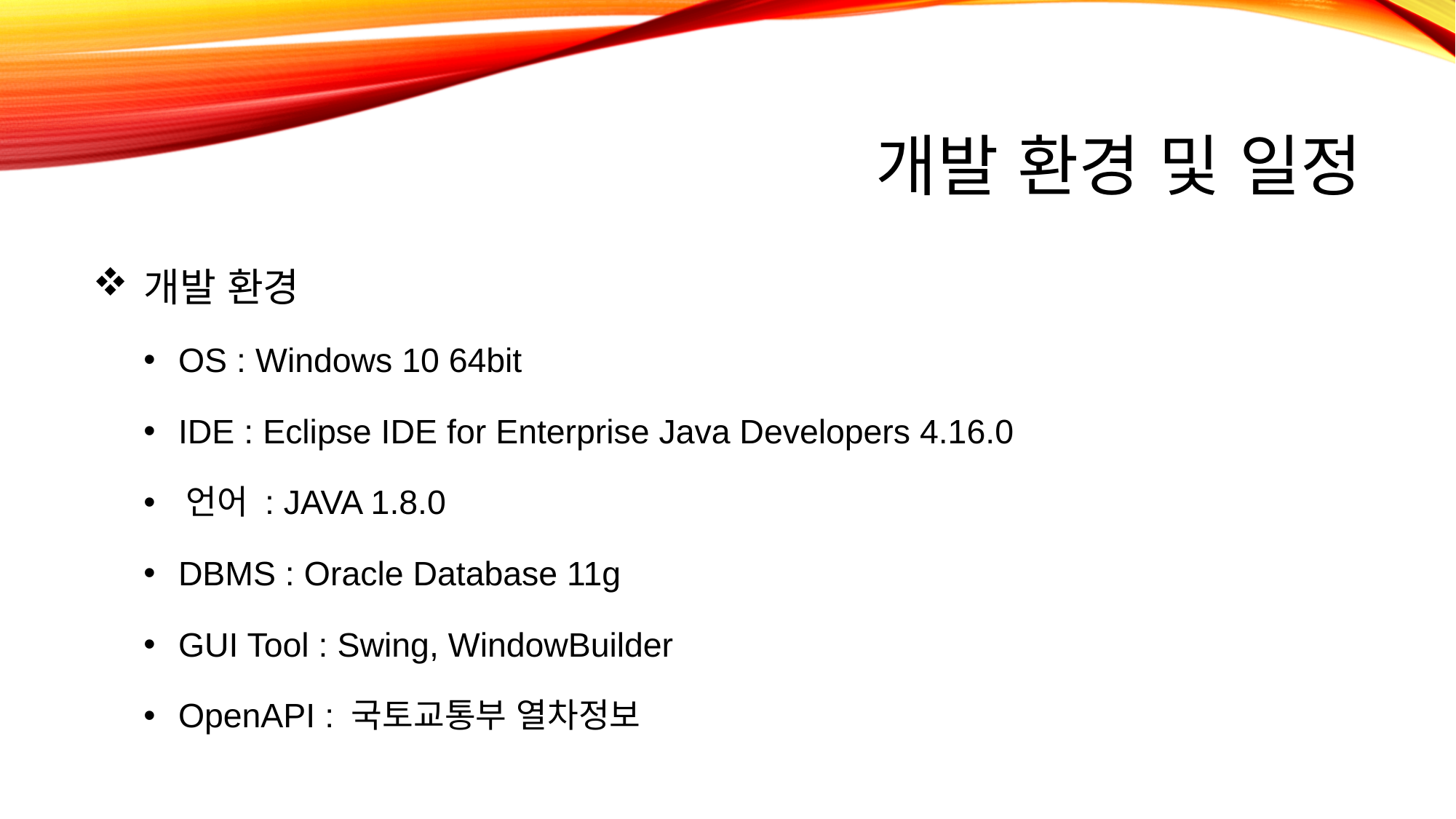

# 개발 환경 및 일정
 개발 환경

 OS : Windows 10 64bit

 IDE : Eclipse IDE for Enterprise Java Developers 4.16.0

 언어 : JAVA 1.8.0

 DBMS : Oracle Database 11g

 GUI Tool : Swing, WindowBuilder

 OpenAPI : 국토교통부 열차정보